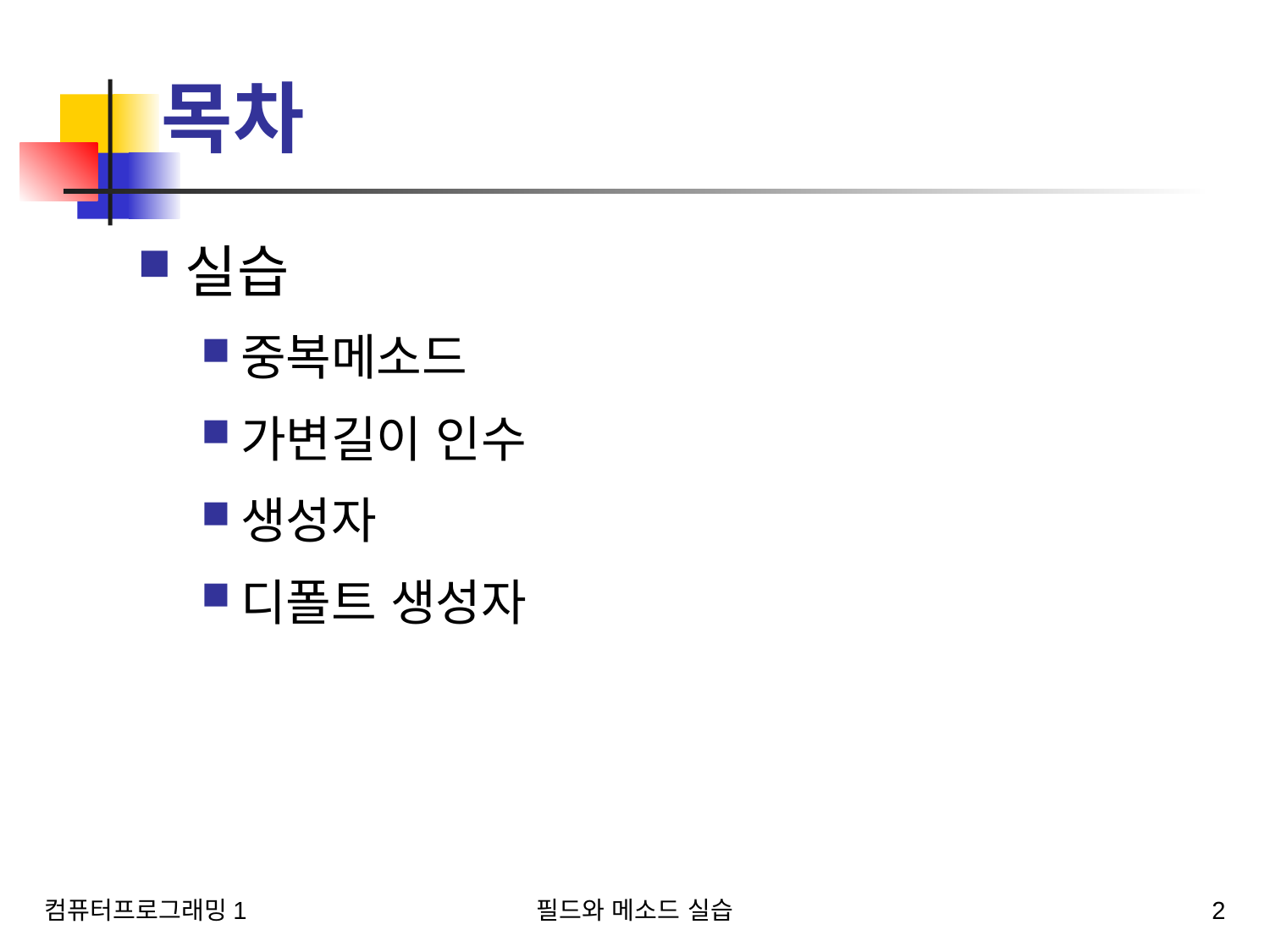

# 목차
실습
중복메소드
가변길이 인수
생성자
디폴트 생성자
컴퓨터프로그래밍1
필드와 메소드 실습
2